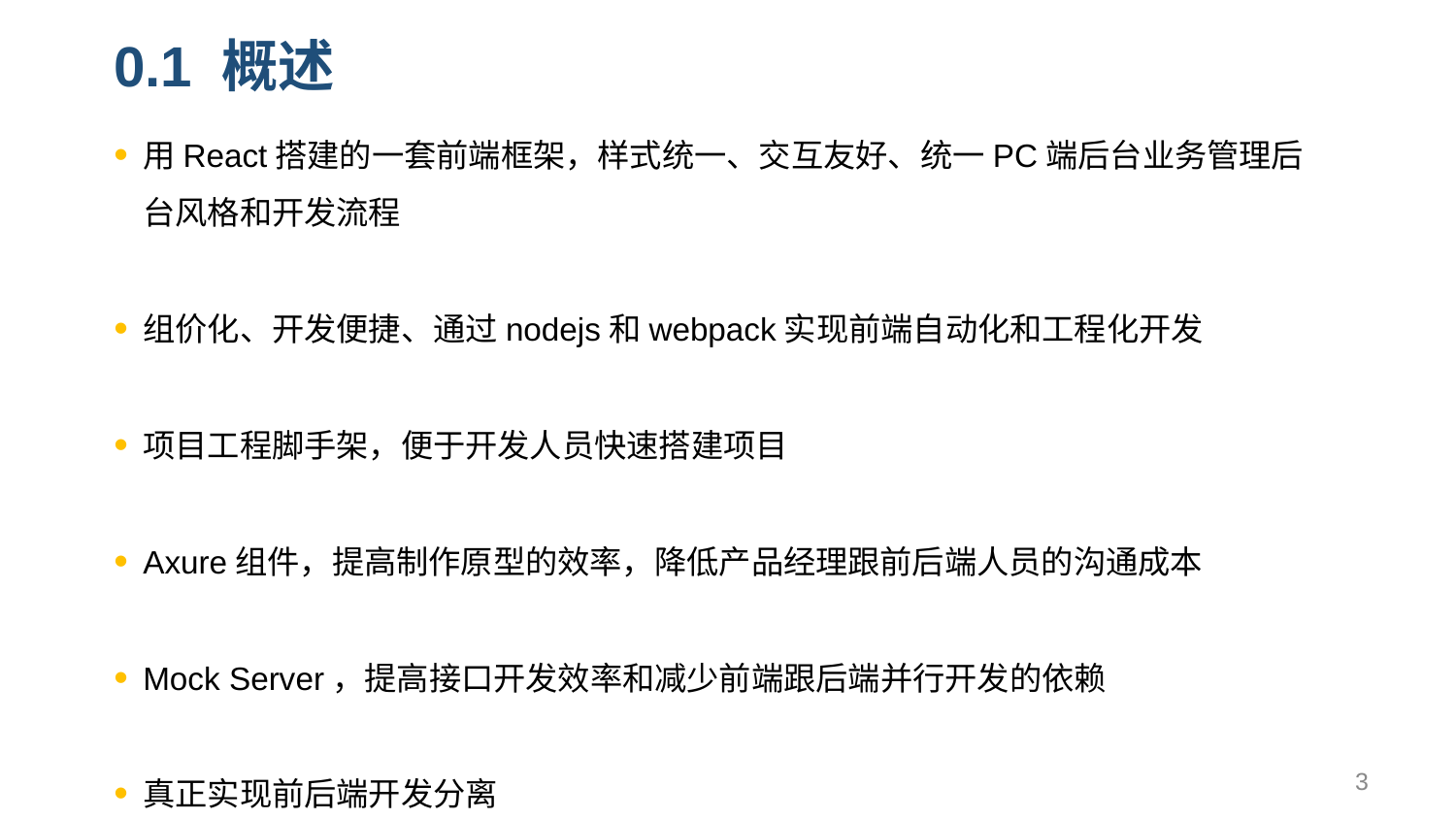

# 0.1 概述
用React搭建的一套前端框架，样式统一、交互友好、统一PC端后台业务管理后台风格和开发流程

组价化、开发便捷、通过nodejs和webpack实现前端自动化和工程化开发

项目工程脚手架，便于开发人员快速搭建项目

Axure组件，提高制作原型的效率，降低产品经理跟前后端人员的沟通成本

Mock Server，提高接口开发效率和减少前端跟后端并行开发的依赖

真正实现前后端开发分离

3